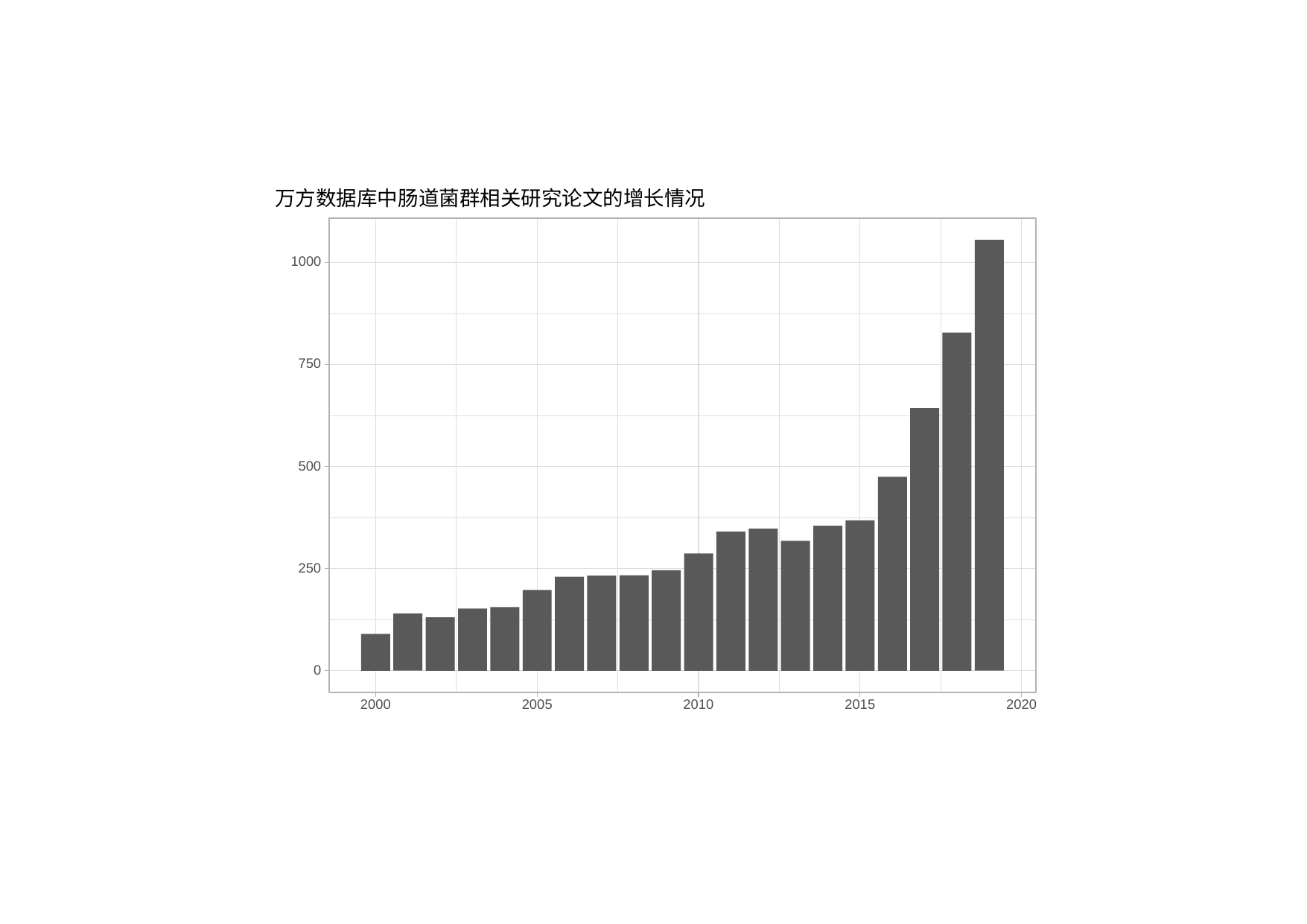

万方数据库中肠道菌群相关研究论文的增长情况

1000

750

500

250

0

2000
2005
2010
2015
2020